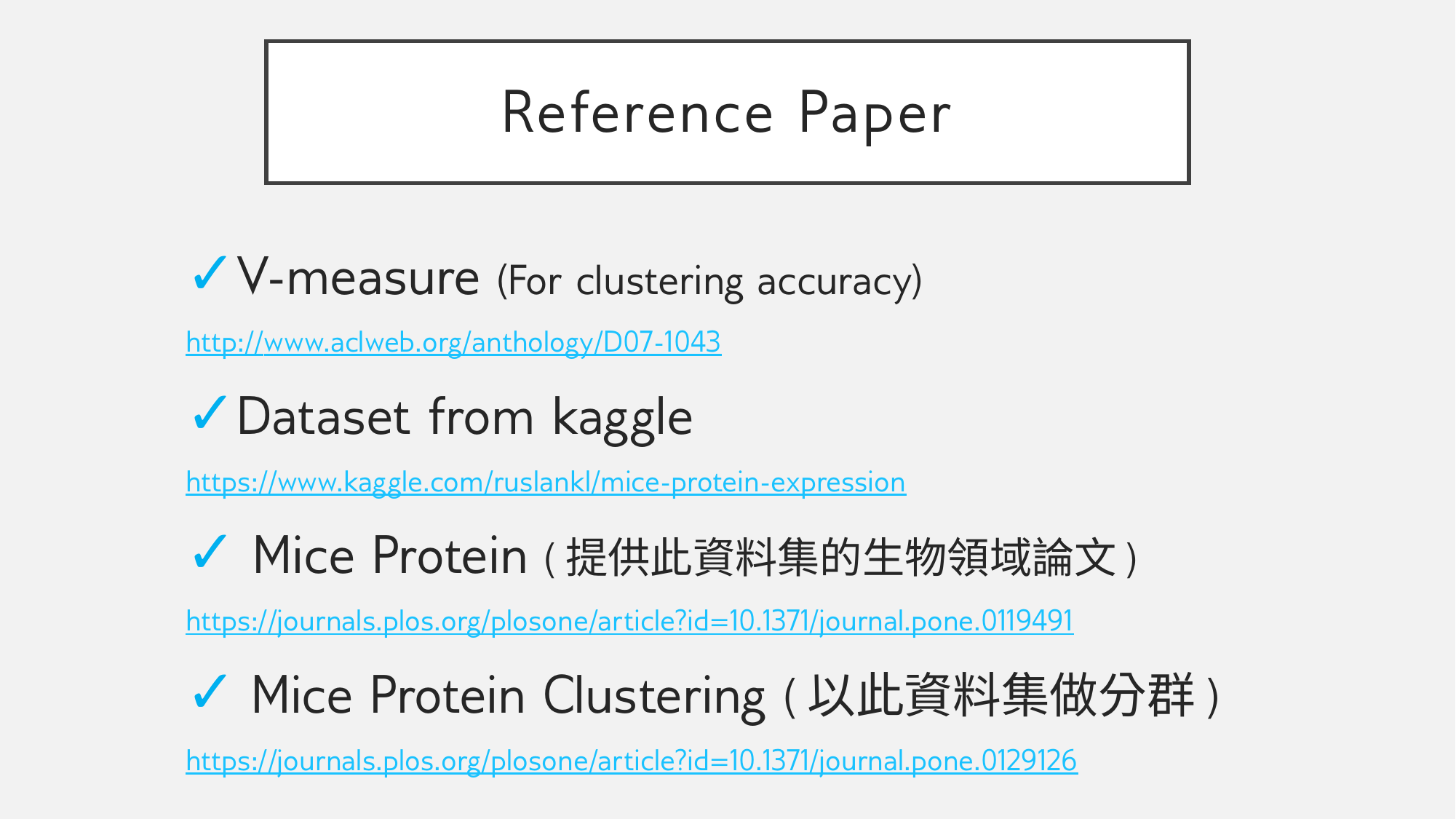

# Reference Paper
✓V-measure (For clustering accuracy)
http://www.aclweb.org/anthology/D07-1043
✓Dataset from kaggle
https://www.kaggle.com/ruslankl/mice-protein-expression
✓ Mice Protein (提供此資料集的生物領域論文)
https://journals.plos.org/plosone/article?id=10.1371/journal.pone.0119491
✓ Mice Protein Clustering (以此資料集做分群)
https://journals.plos.org/plosone/article?id=10.1371/journal.pone.0129126